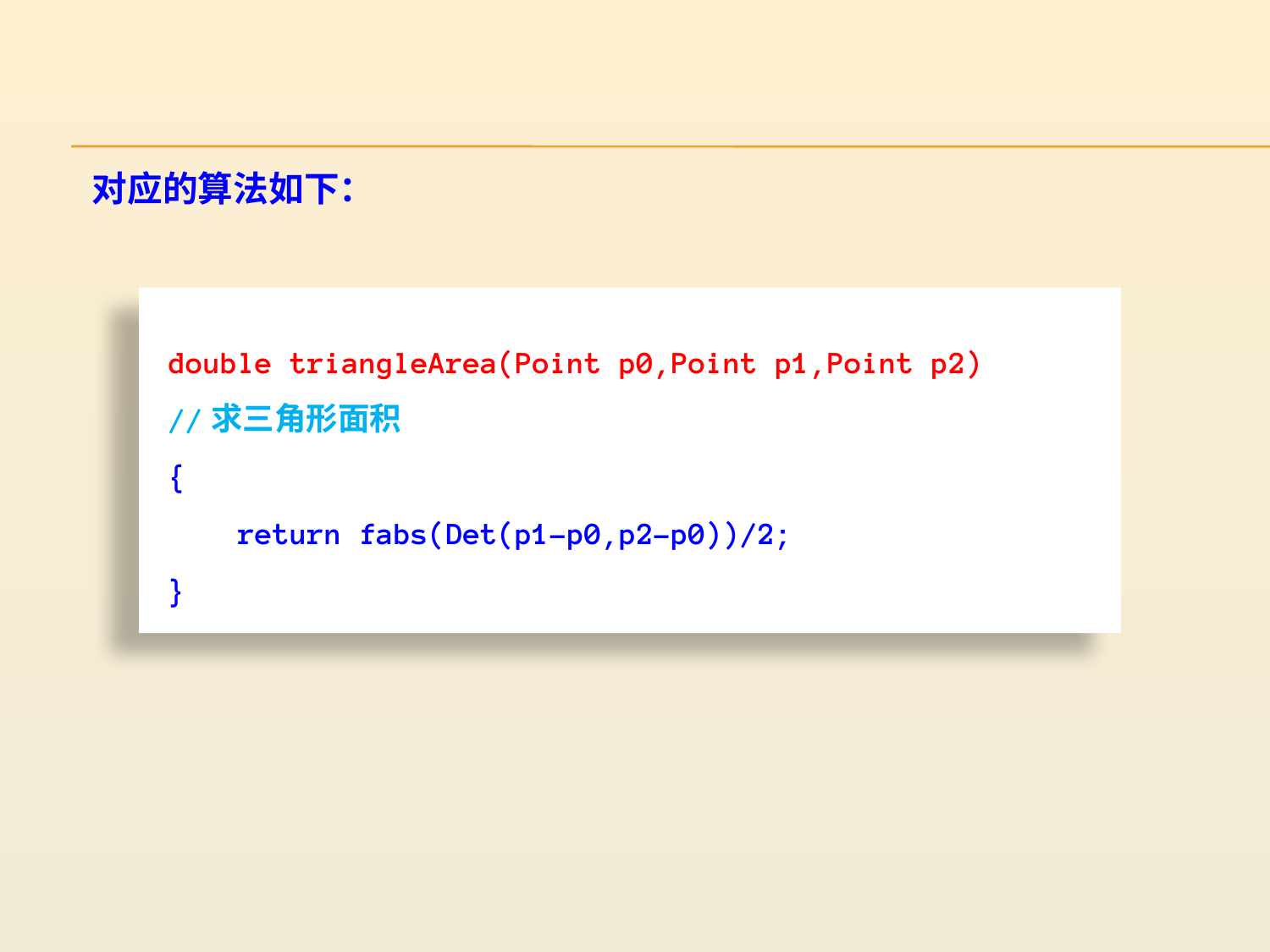

对应的算法如下：
double triangleArea(Point p0,Point p1,Point p2)
//求三角形面积
{
    return fabs(Det(p1-p0,p2-p0))/2;
}